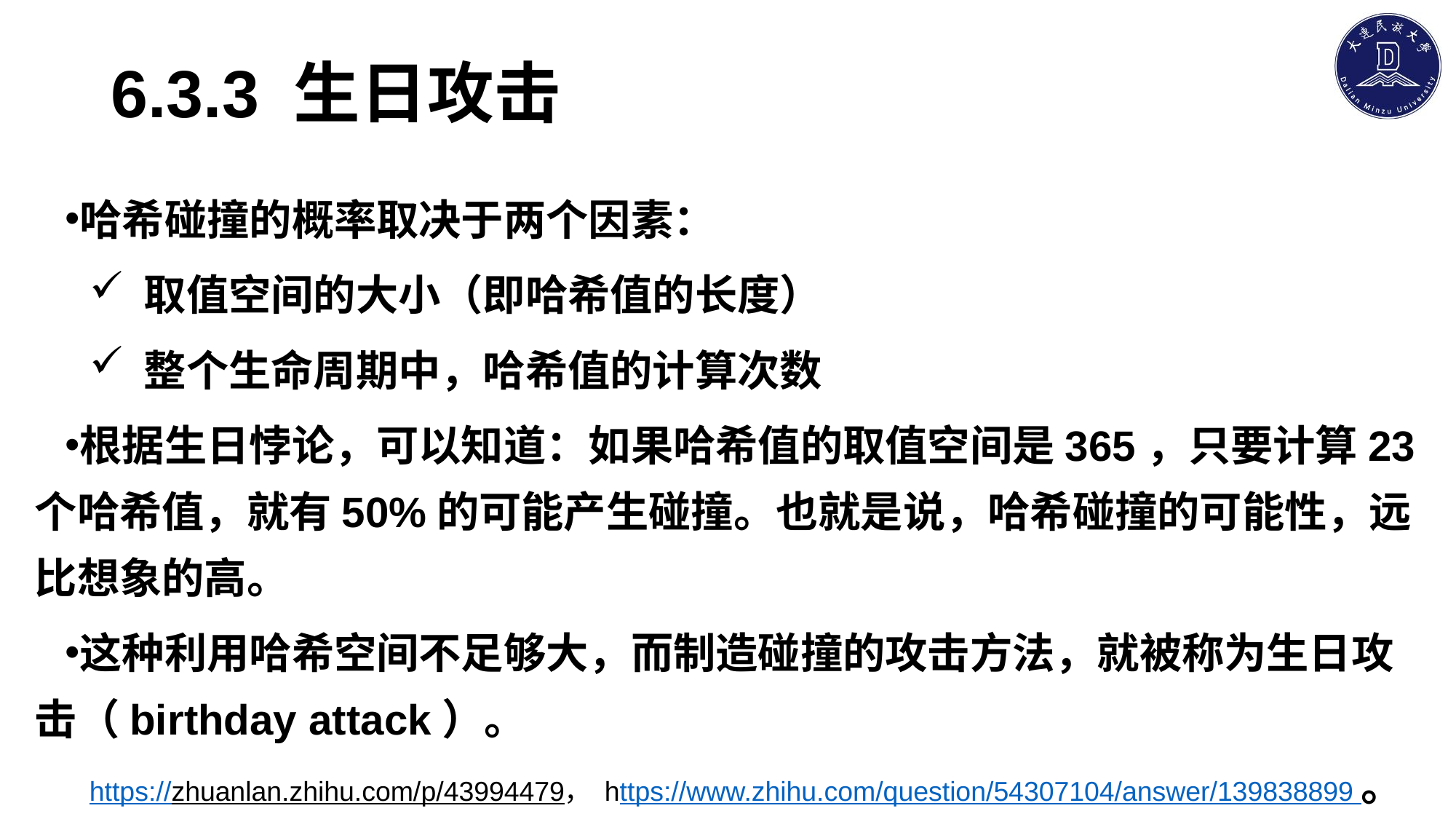

# 6.3.3 生日攻击
哈希碰撞的概率取决于两个因素：
取值空间的大小（即哈希值的长度）
整个生命周期中，哈希值的计算次数
根据生日悖论，可以知道：如果哈希值的取值空间是365，只要计算23个哈希值，就有50%的可能产生碰撞。也就是说，哈希碰撞的可能性，远比想象的高。
这种利用哈希空间不足够大，而制造碰撞的攻击方法，就被称为生日攻击（birthday attack）。
https://zhuanlan.zhihu.com/p/43994479， https://www.zhihu.com/question/54307104/answer/139838899 。